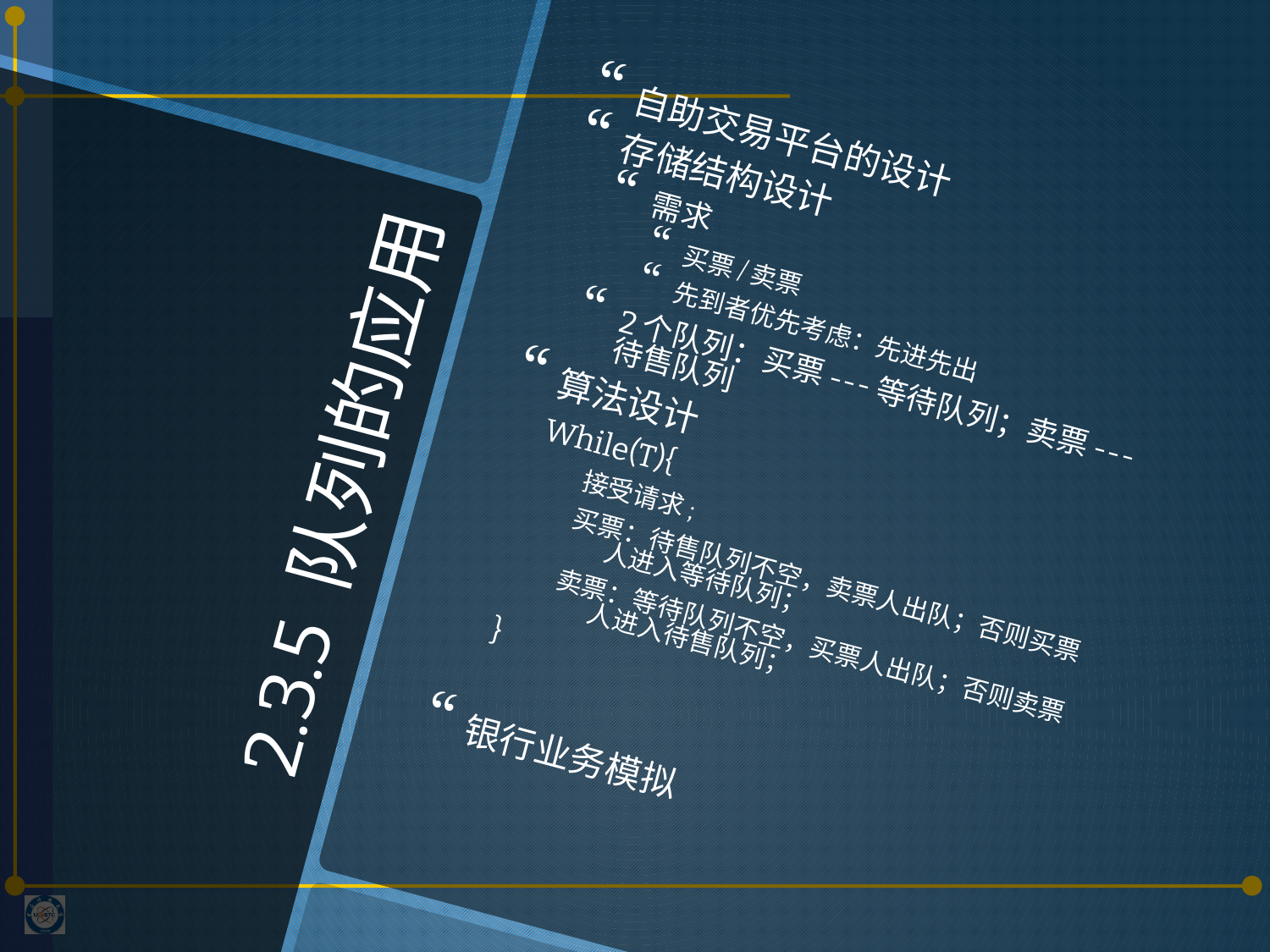

自助交易平台的设计
存储结构设计
需求
买票/卖票
先到者优先考虑：先进先出
2个队列：买票---等待队列；卖票---待售队列
算法设计
While(T){
接受请求;
买票：待售队列不空，卖票人出队；否则买票人进入等待队列；
卖票：等待队列不空，买票人出队；否则卖票人进入待售队列；
}

银行业务模拟
# 2.3.5 队列的应用